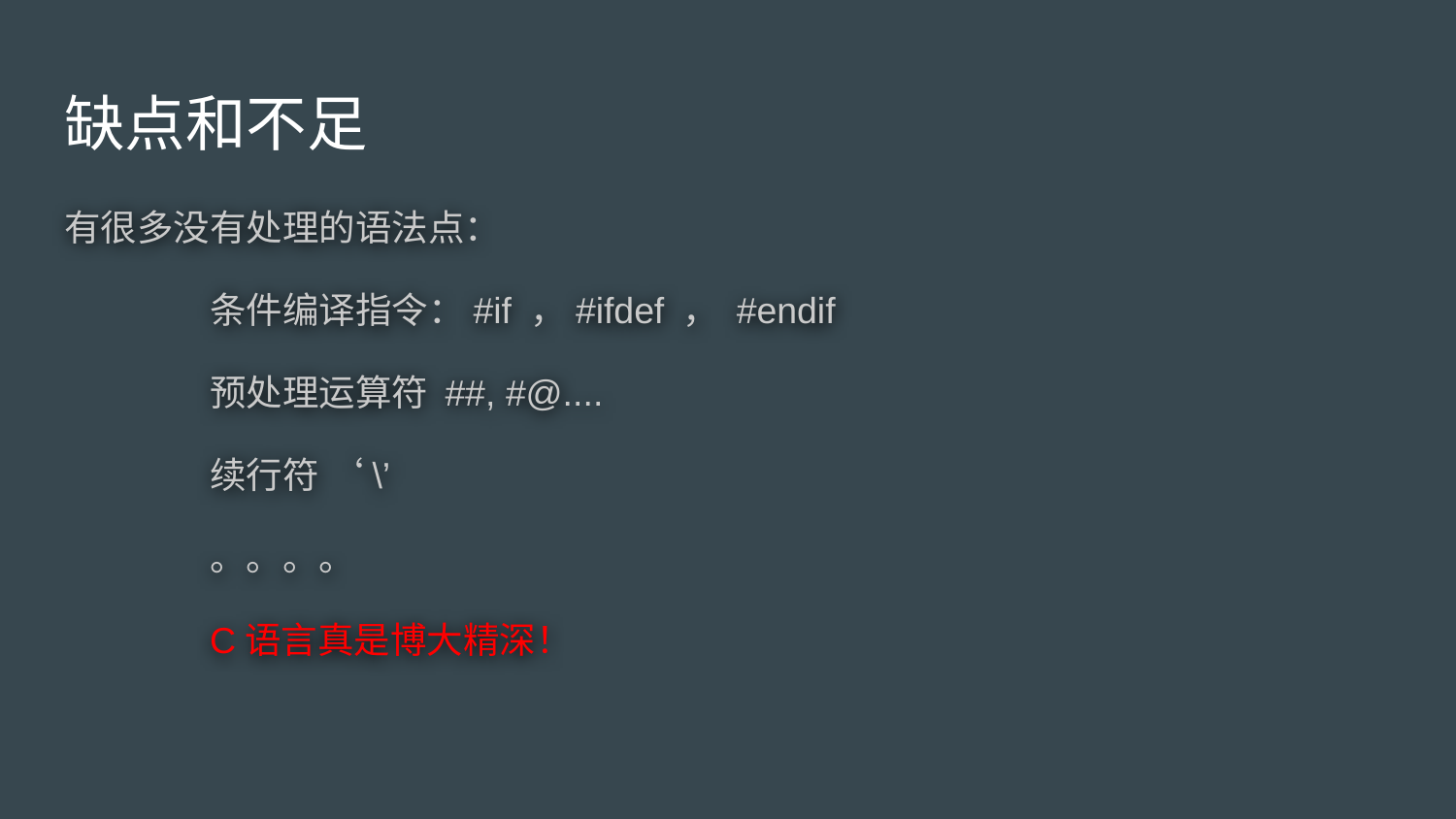

# 缺点和不足
有很多没有处理的语法点：
	条件编译指令：#if ，#ifdef ， #endif
	预处理运算符 ##, #@....
	续行符 ‘\’
	。。。。
	C语言真是博大精深！